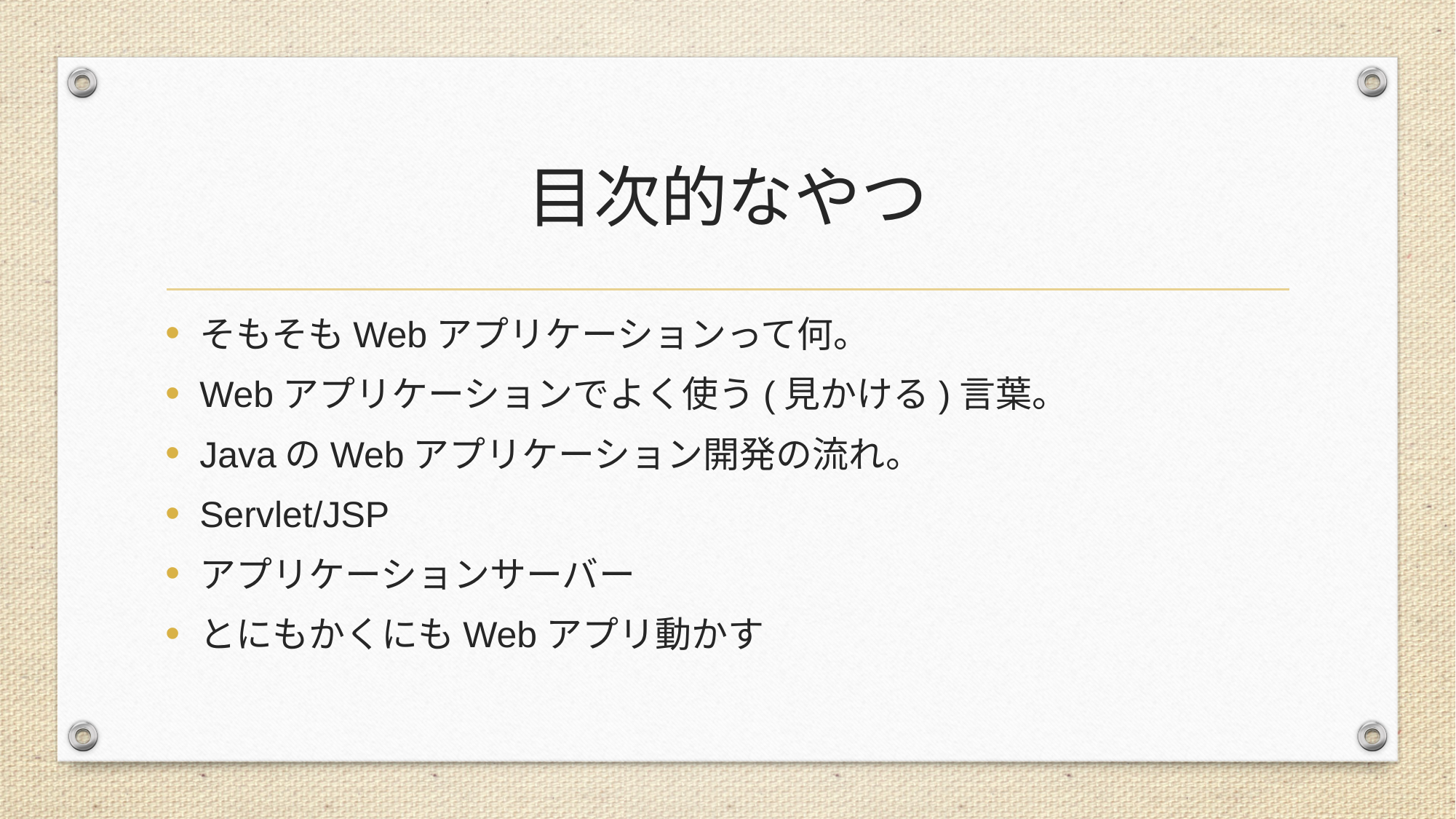

# 目次的なやつ
そもそもWebアプリケーションって何。
Webアプリケーションでよく使う(見かける)言葉。
JavaのWebアプリケーション開発の流れ。
Servlet/JSP
アプリケーションサーバー
とにもかくにもWebアプリ動かす